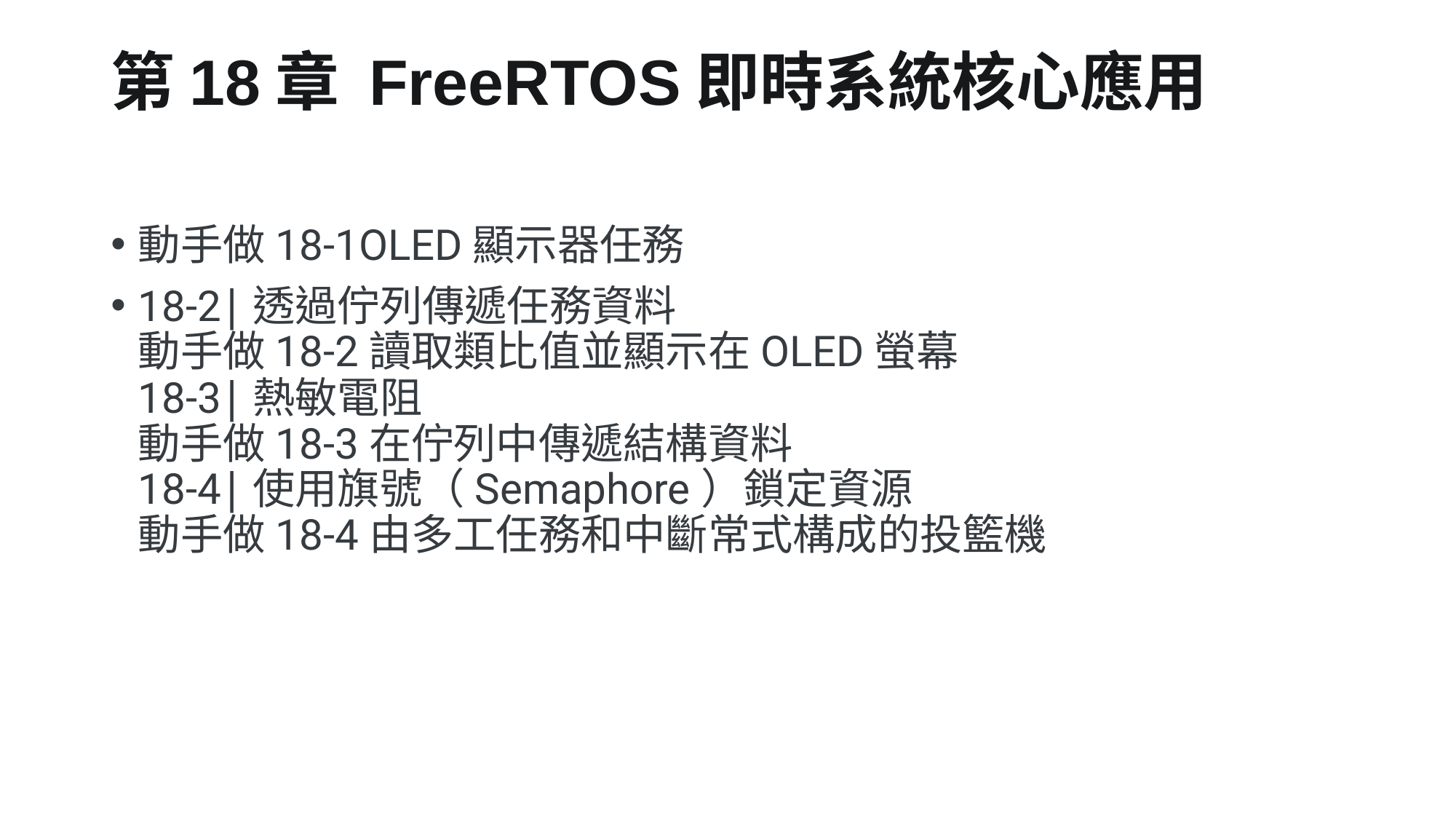

# 第18章 FreeRTOS即時系統核心應用
動手做18-1OLED顯示器任務
18-2∣透過佇列傳遞任務資料
動手做18-2讀取類比值並顯示在OLED螢幕
18-3∣熱敏電阻
動手做18-3在佇列中傳遞結構資料
18-4∣使用旗號（Semaphore）鎖定資源
動手做18-4由多工任務和中斷常式構成的投籃機